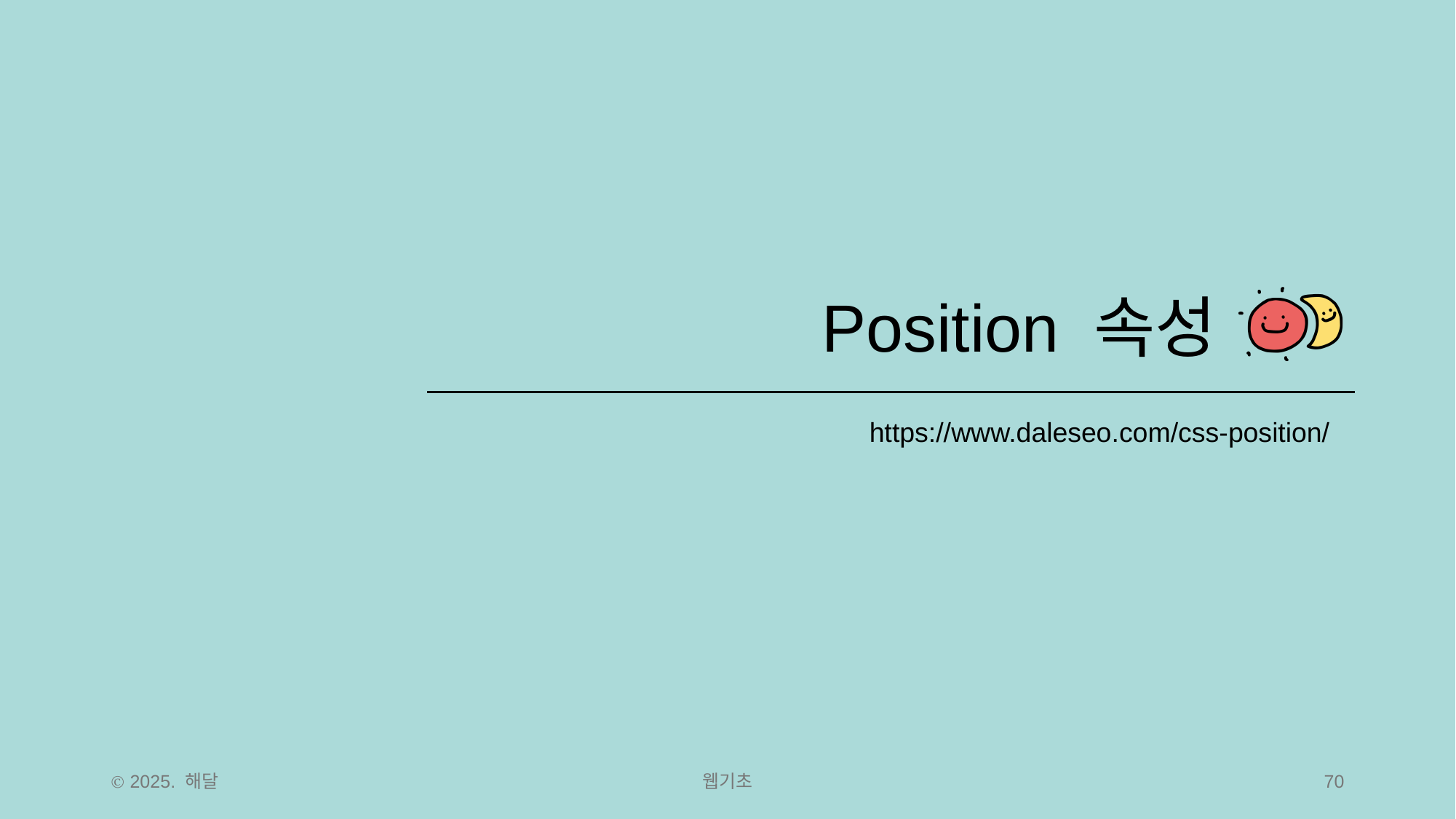

# Position 속성
https://www.daleseo.com/css-position/
Ⓒ 2025. 해달
웹기초
70